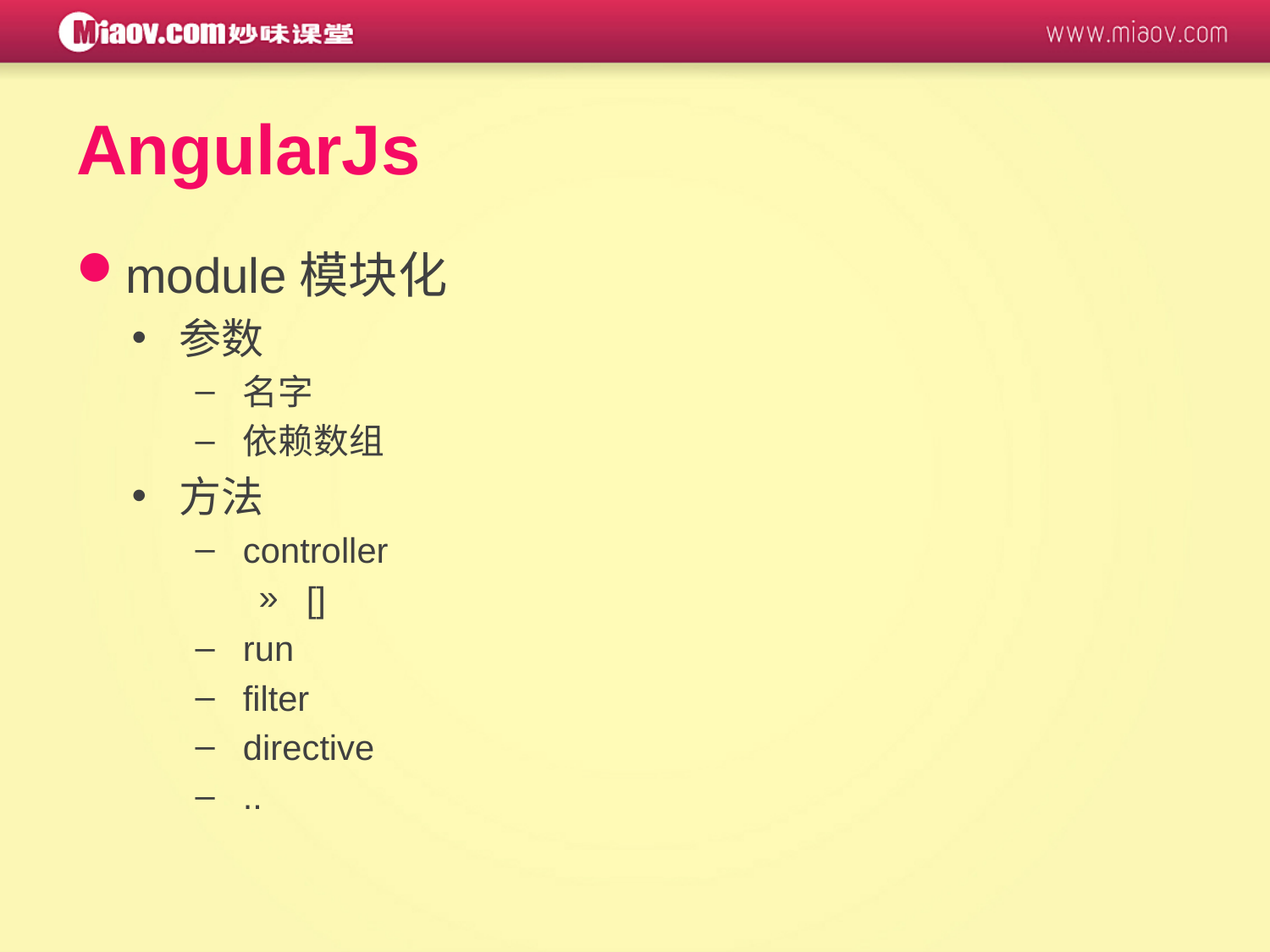

# AngularJs
module模块化
参数
名字
依赖数组
方法
controller
[]
run
filter
directive
..